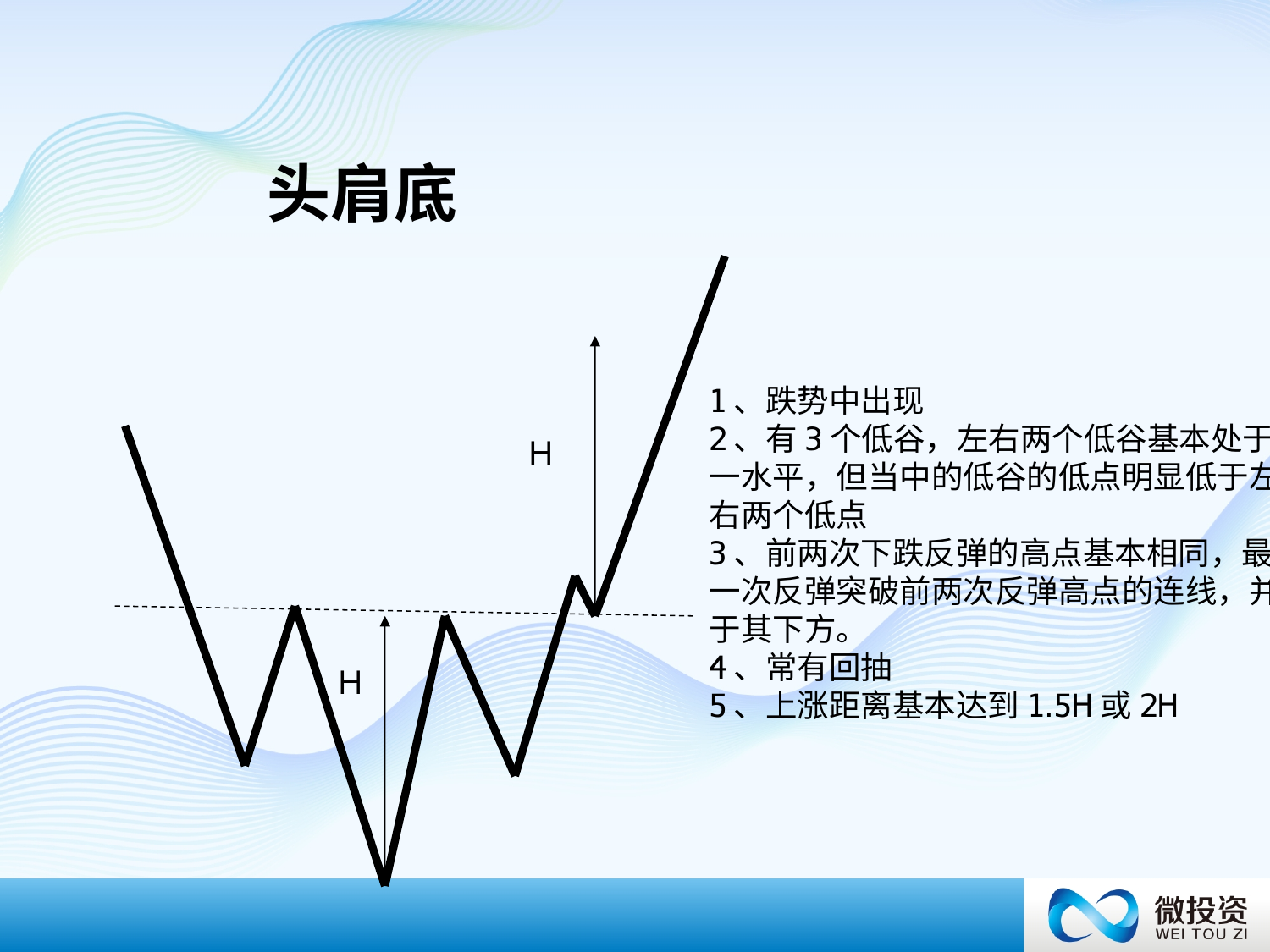

头肩底

1、跌势中出现
2、有3个低谷，左右两个低谷基本处于同
一水平，但当中的低谷的低点明显低于左
右两个低点
3、前两次下跌反弹的高点基本相同，最后
一次反弹突破前两次反弹高点的连线，并收
于其下方。
4、常有回抽
5、上涨距离基本达到1.5H或2H

Ｈ

Ｈ